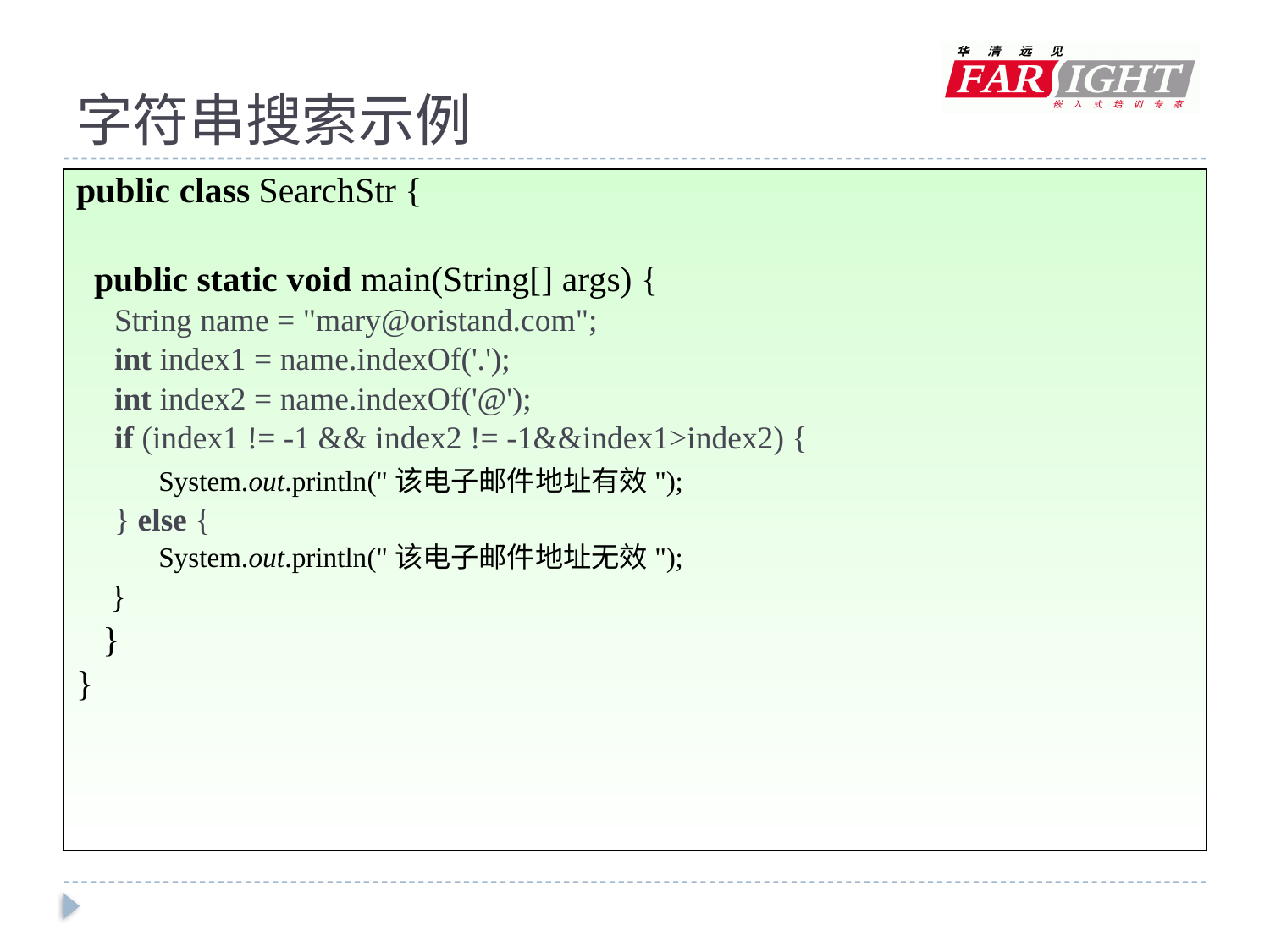

# 字符串搜索示例
public class SearchStr {

  public static void main(String[] args) {
String name = "mary@oristand.com";
int index1 = name.indexOf('.');
int index2 = name.indexOf('@');
if (index1 != -1 && index2 != -1&&index1>index2) {
System.out.println("该电子邮件地址有效");
} else {
System.out.println("该电子邮件地址无效");
      }
   }
}